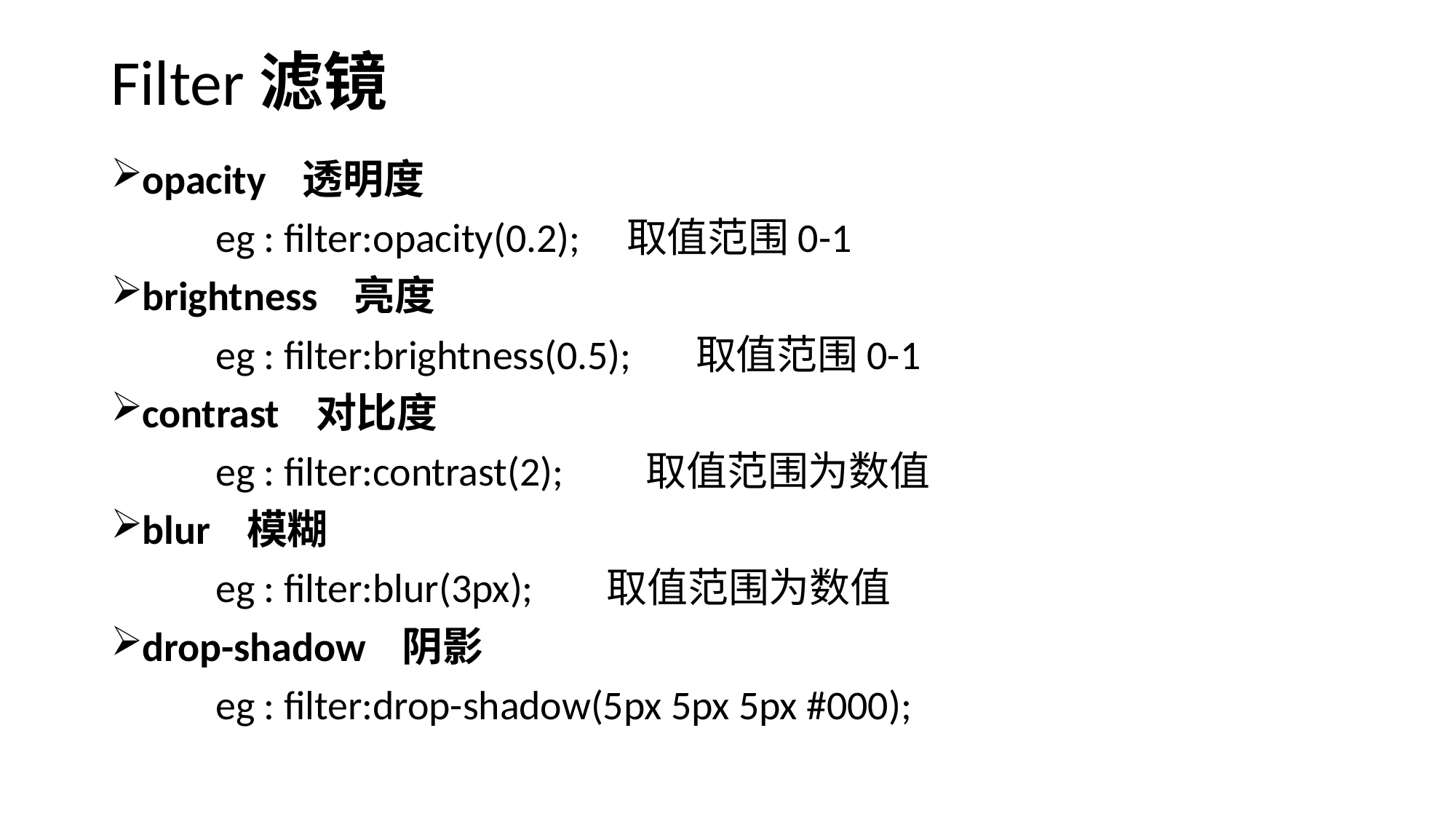

# Filter滤镜
opacity   透明度
	eg : filter:opacity(0.2);    取值范围0-1
brightness   亮度
	eg : filter:brightness(0.5);      取值范围0-1
contrast   对比度
	eg : filter:contrast(2);        取值范围为数值
blur   模糊
	eg : filter:blur(3px);       取值范围为数值
drop-shadow   阴影
	eg : filter:drop-shadow(5px 5px 5px #000);